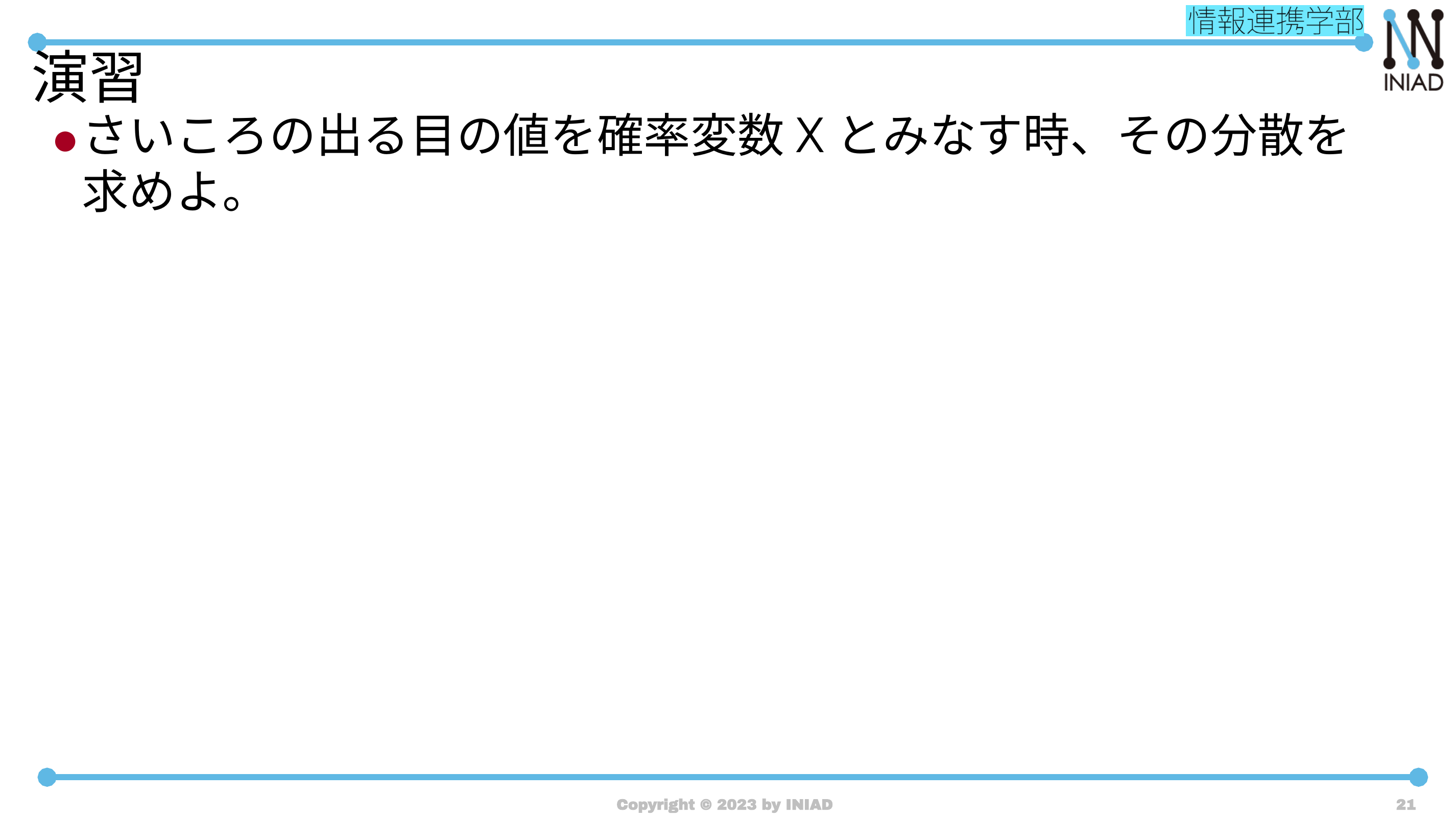

# 演習
さいころの出る目の値を確率変数Xとみなす時、その分散を求めよ。
Copyright © 2023 by INIAD
21